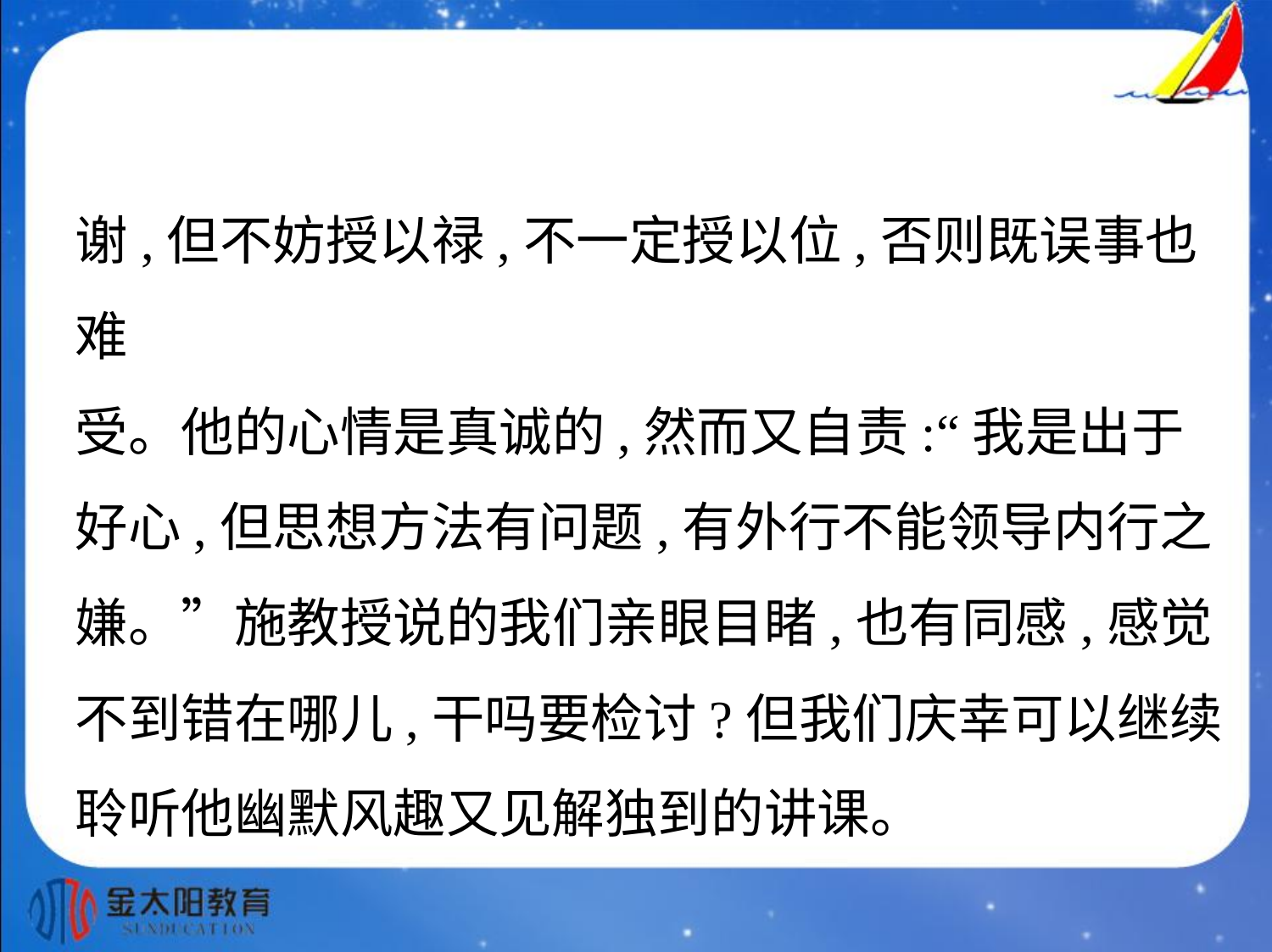

谢,但不妨授以禄,不一定授以位,否则既误事也难
受。他的心情是真诚的,然而又自责:“我是出于
好心,但思想方法有问题,有外行不能领导内行之
嫌。”施教授说的我们亲眼目睹,也有同感,感觉
不到错在哪儿,干吗要检讨?但我们庆幸可以继续
聆听他幽默风趣又见解独到的讲课。